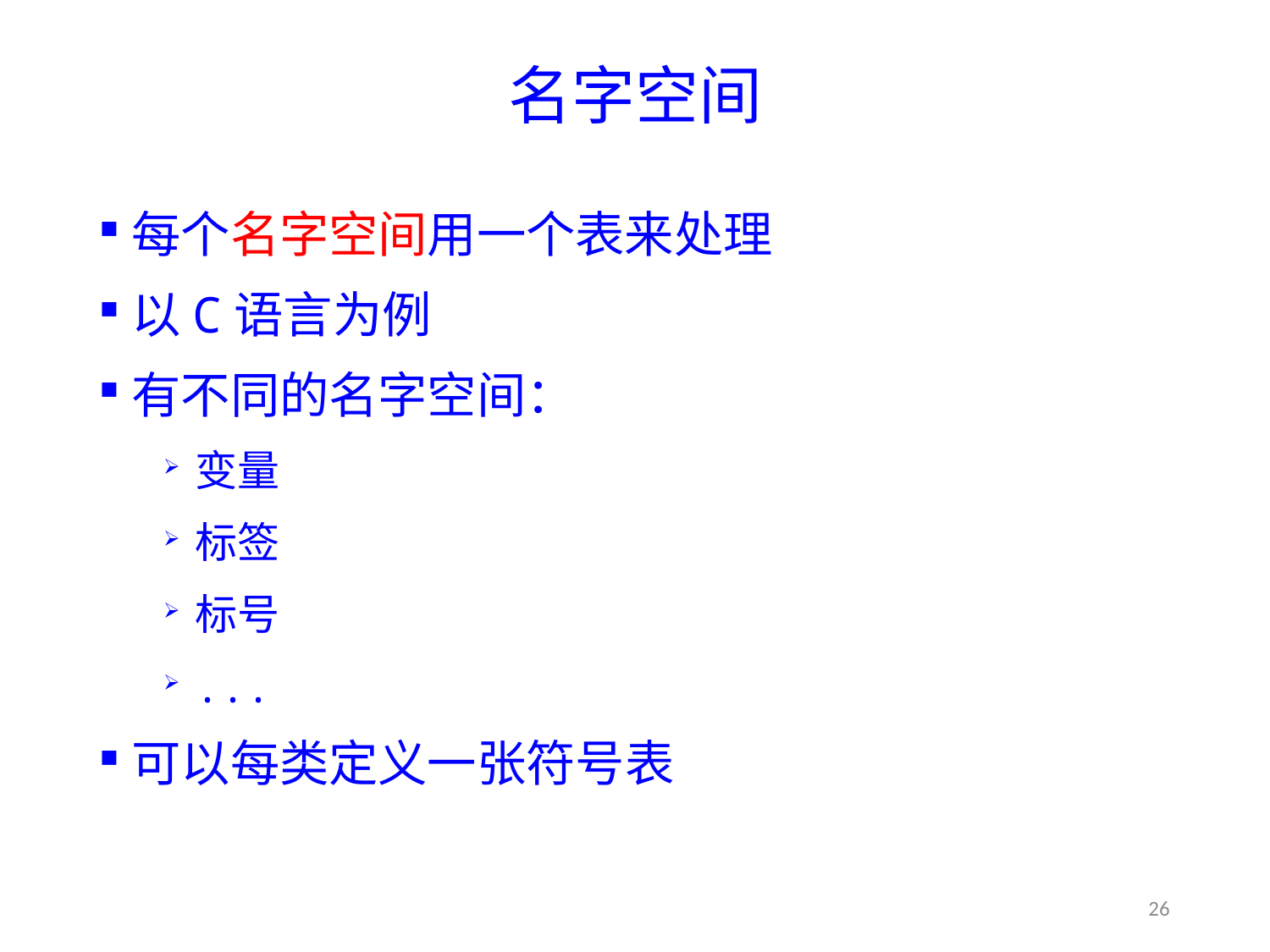

# 名字空间
每个名字空间用一个表来处理
以C语言为例
有不同的名字空间：
变量
标签
标号
...
可以每类定义一张符号表
26